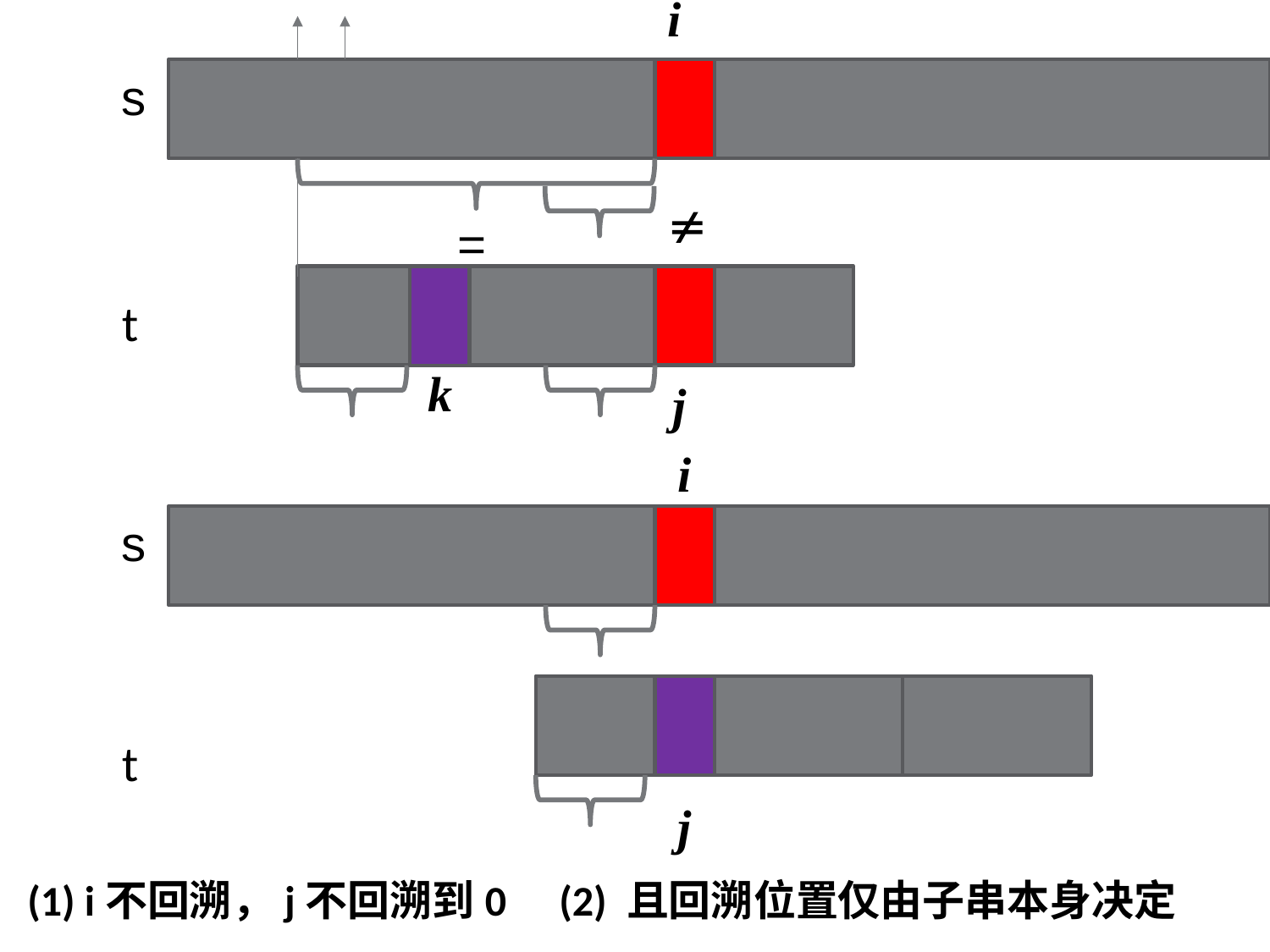

i

s

≠
=

t

k
j
i
s

t

j
(2) 且回溯位置仅由子串本身决定
(1) i不回溯，j不回溯到0